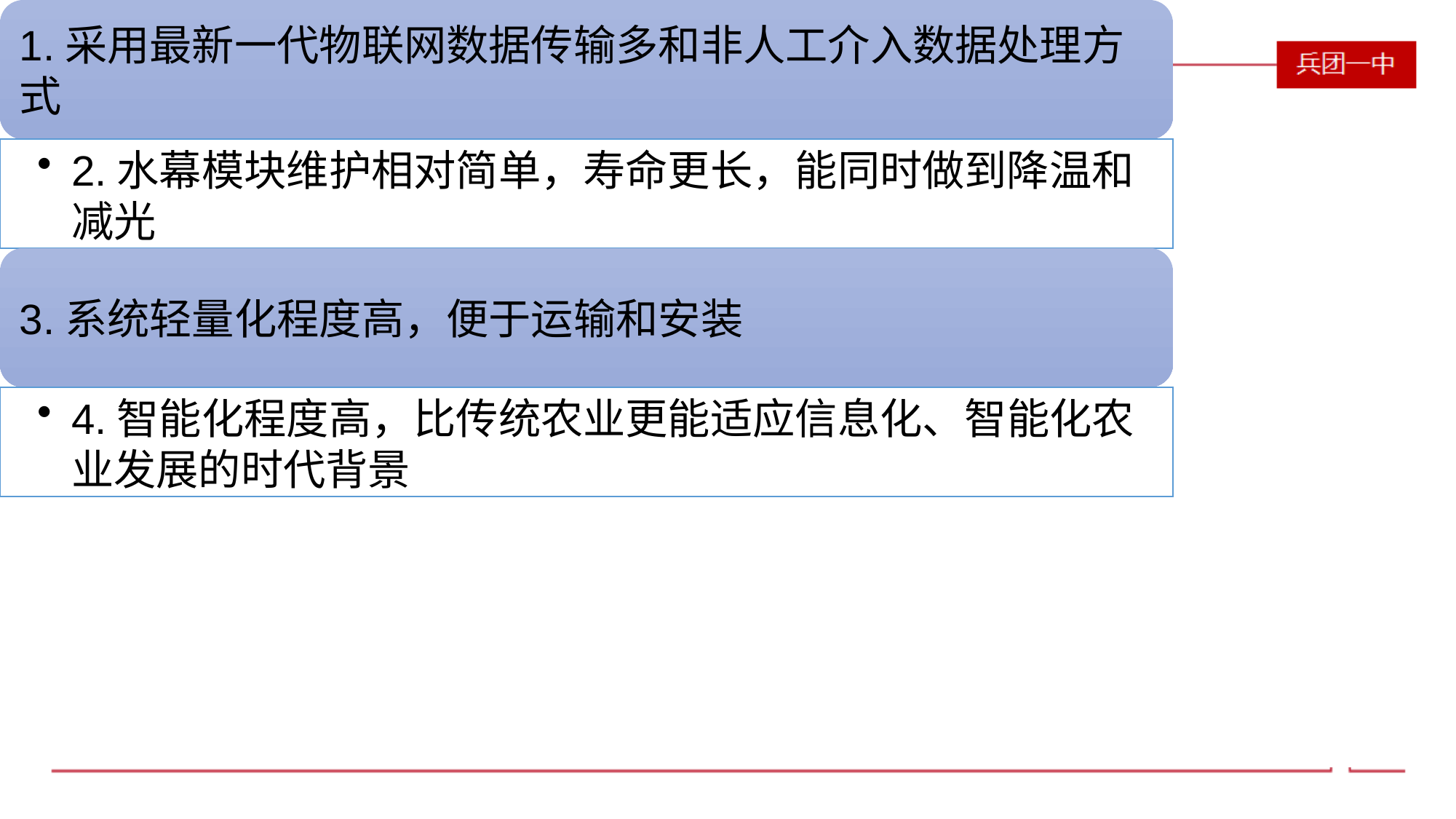

创新点
1.采用最新一代物联网数据传输多和非人工介入数据处理方式
2.水幕模块维护相对简单，寿命更长，能同时做到降温和减光
3.系统轻量化程度高，便于运输和安装
4.智能化程度高，比传统农业更能适应信息化、智能化农业发展的时代背景